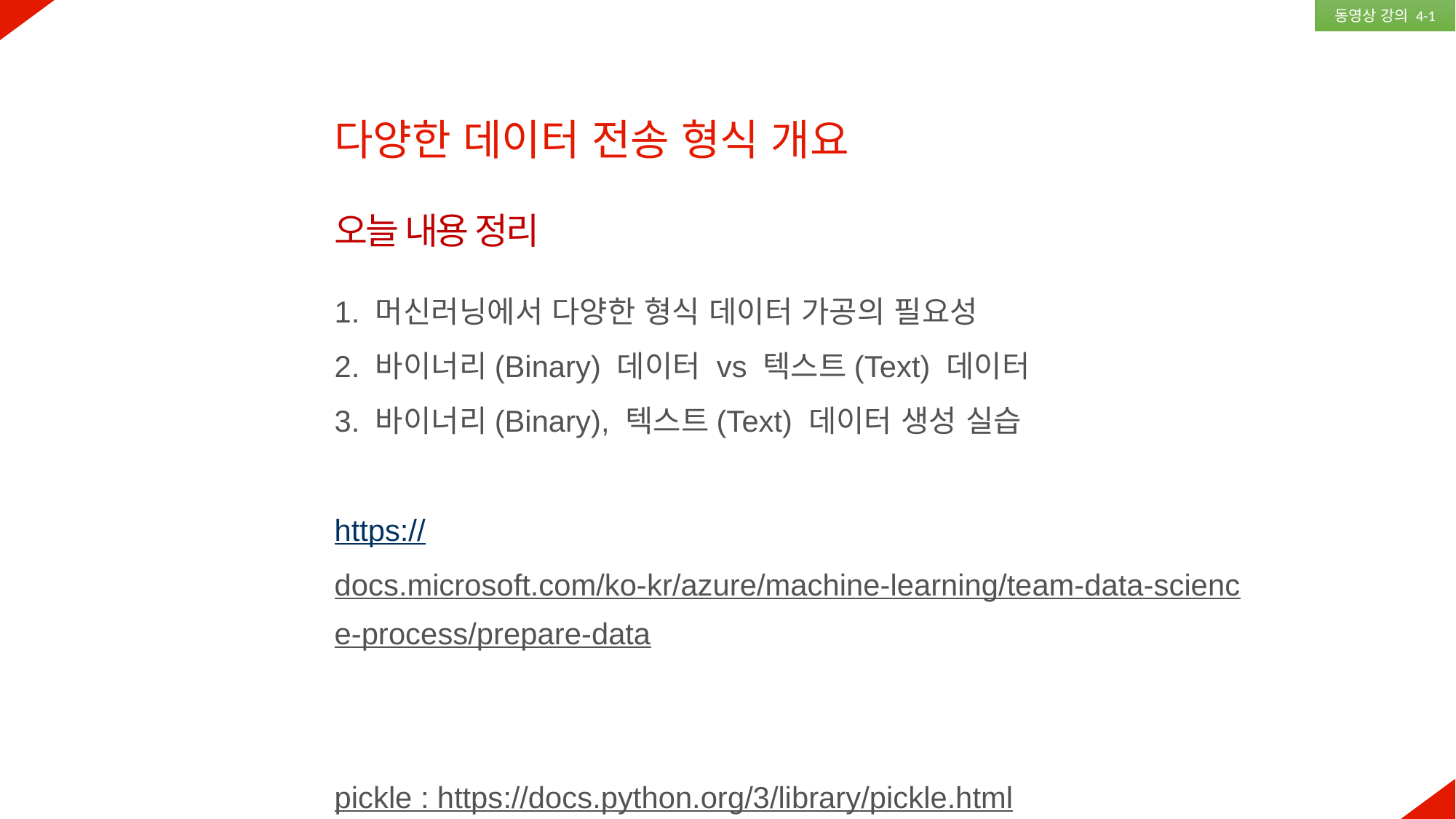

동영상 강의 4-1
다양한 데이터 전송 형식 개요

오늘 내용 정리
1. 머신러닝에서 다양한 형식 데이터 가공의 필요성
2. 바이너리(Binary) 데이터 vs 텍스트(Text) 데이터
3. 바이너리(Binary), 텍스트(Text) 데이터 생성 실습
https://docs.microsoft.com/ko-kr/azure/machine-learning/team-data-science-process/prepare-data
pickle : https://docs.python.org/3/library/pickle.html